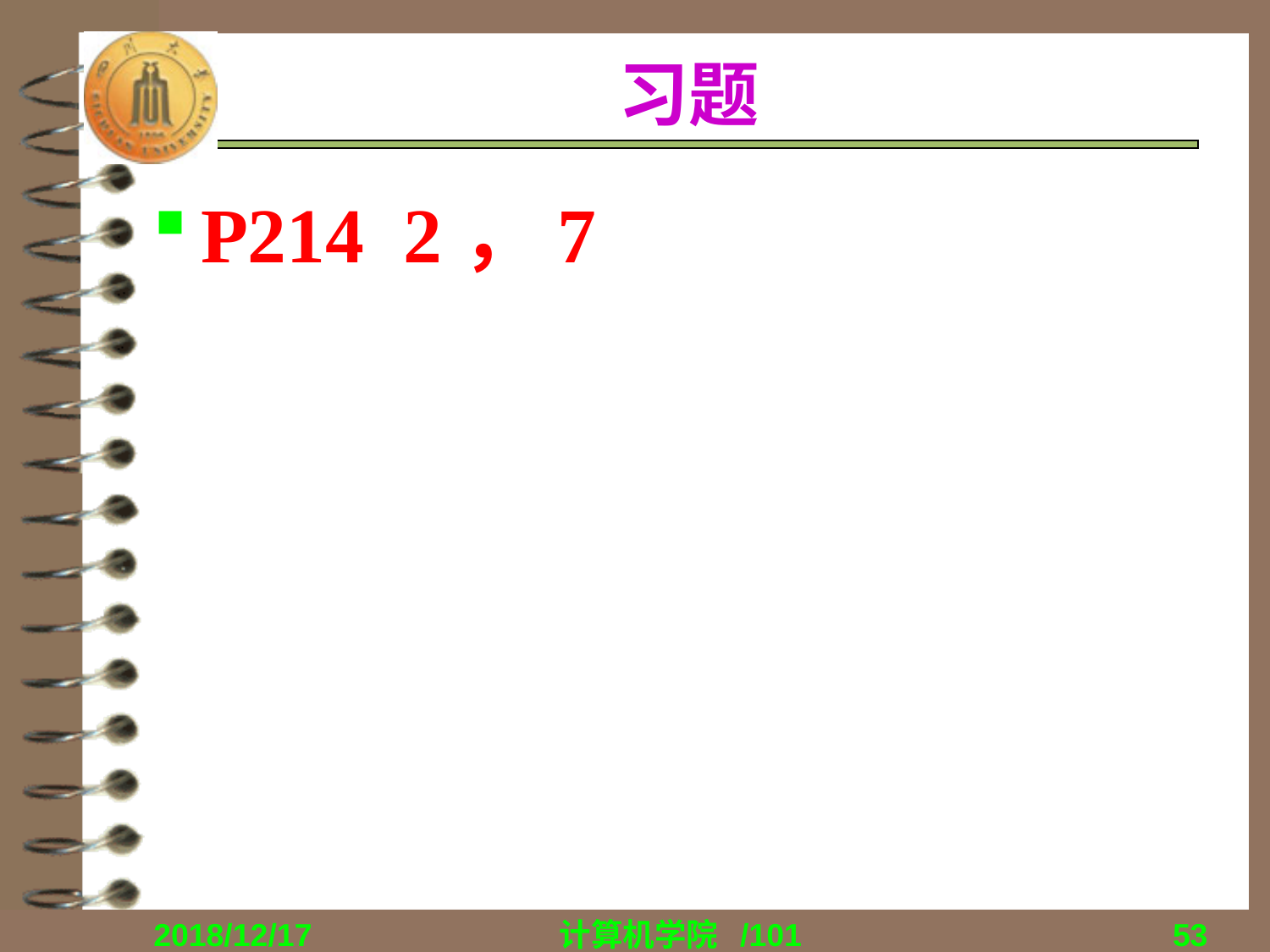

# 习题
P214  2，7

2018/12/17
计算机学院  /101
53